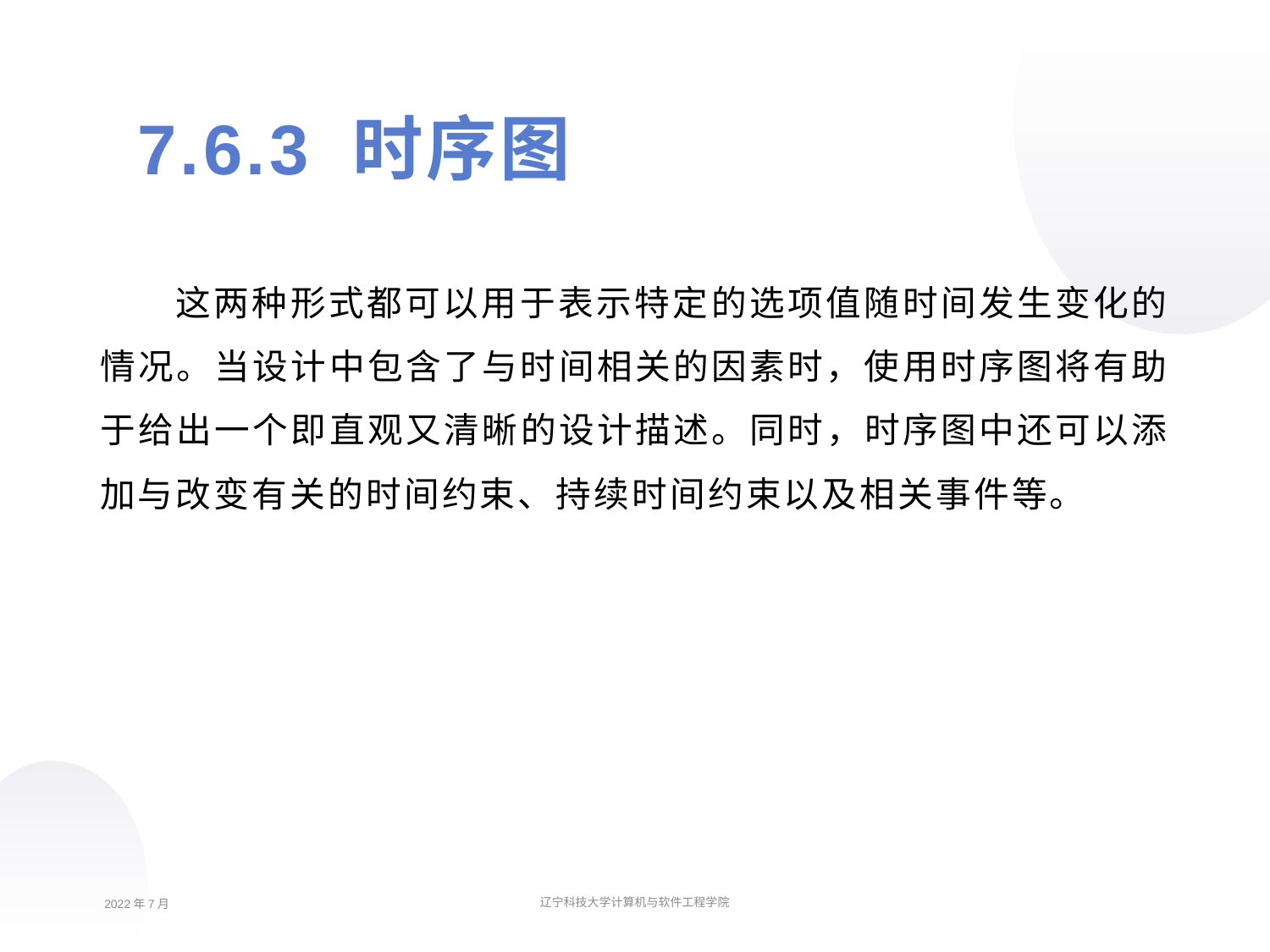

7.6.3 时序图
这两种形式都可以用于表示特定的选项值随时间发生变化的情况。当设计中包含了与时间相关的因素时，使用时序图将有助于给出一个即直观又清晰的设计描述。同时，时序图中还可以添加与改变有关的时间约束、持续时间约束以及相关事件等。

2022年7月
辽宁科技大学计算机与软件工程学院
140